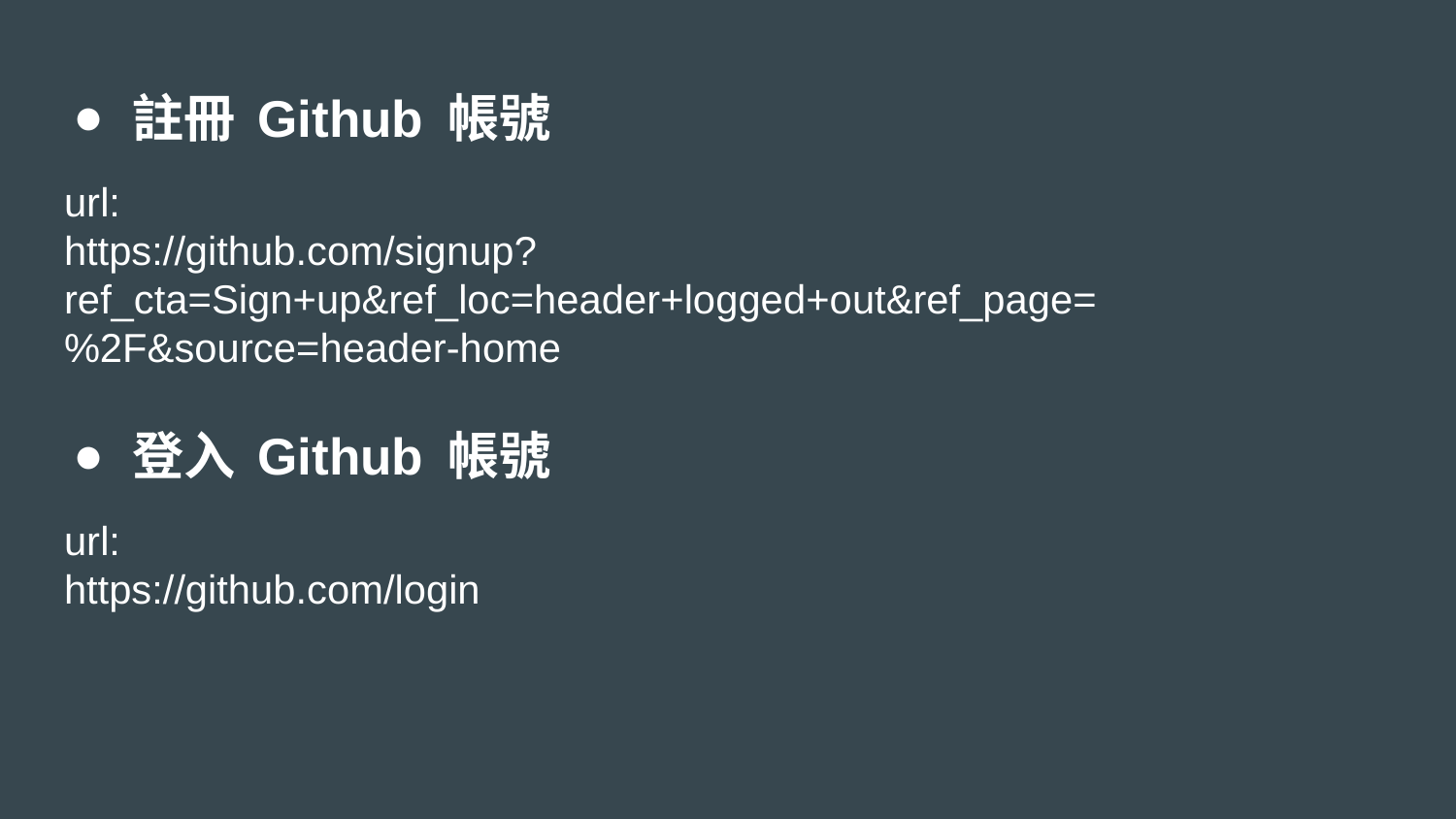

# 註冊 Github 帳號
url:
https://github.com/signup?ref_cta=Sign+up&ref_loc=header+logged+out&ref_page=%2F&source=header-home
登入 Github 帳號

url:
https://github.com/login